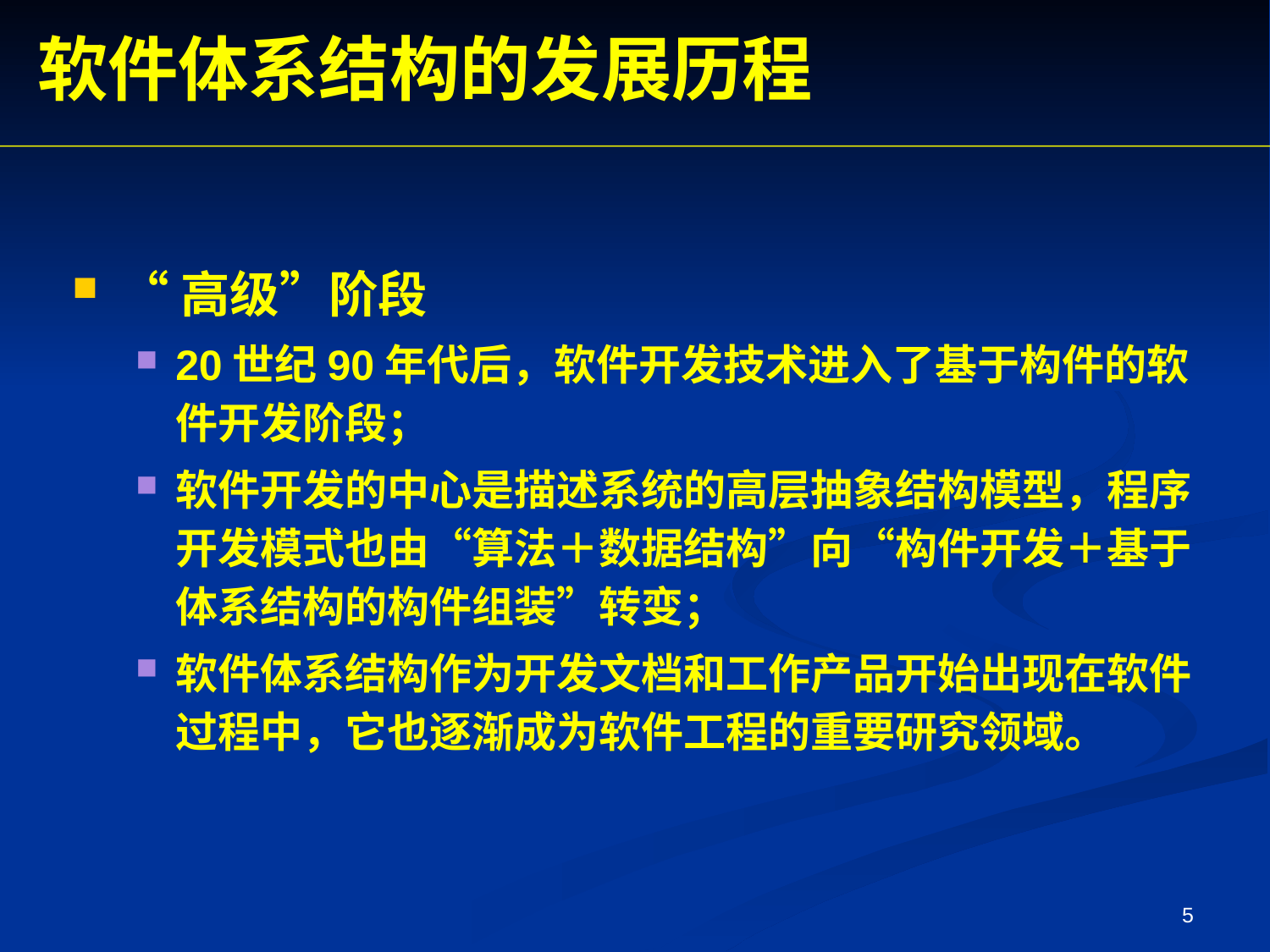

软件体系结构的发展历程

“高级”阶段
20世纪90年代后，软件开发技术进入了基于构件的软件开发阶段；
软件开发的中心是描述系统的高层抽象结构模型，程序开发模式也由“算法＋数据结构”向“构件开发＋基于体系结构的构件组装”转变；
软件体系结构作为开发文档和工作产品开始出现在软件过程中，它也逐渐成为软件工程的重要研究领域。
5